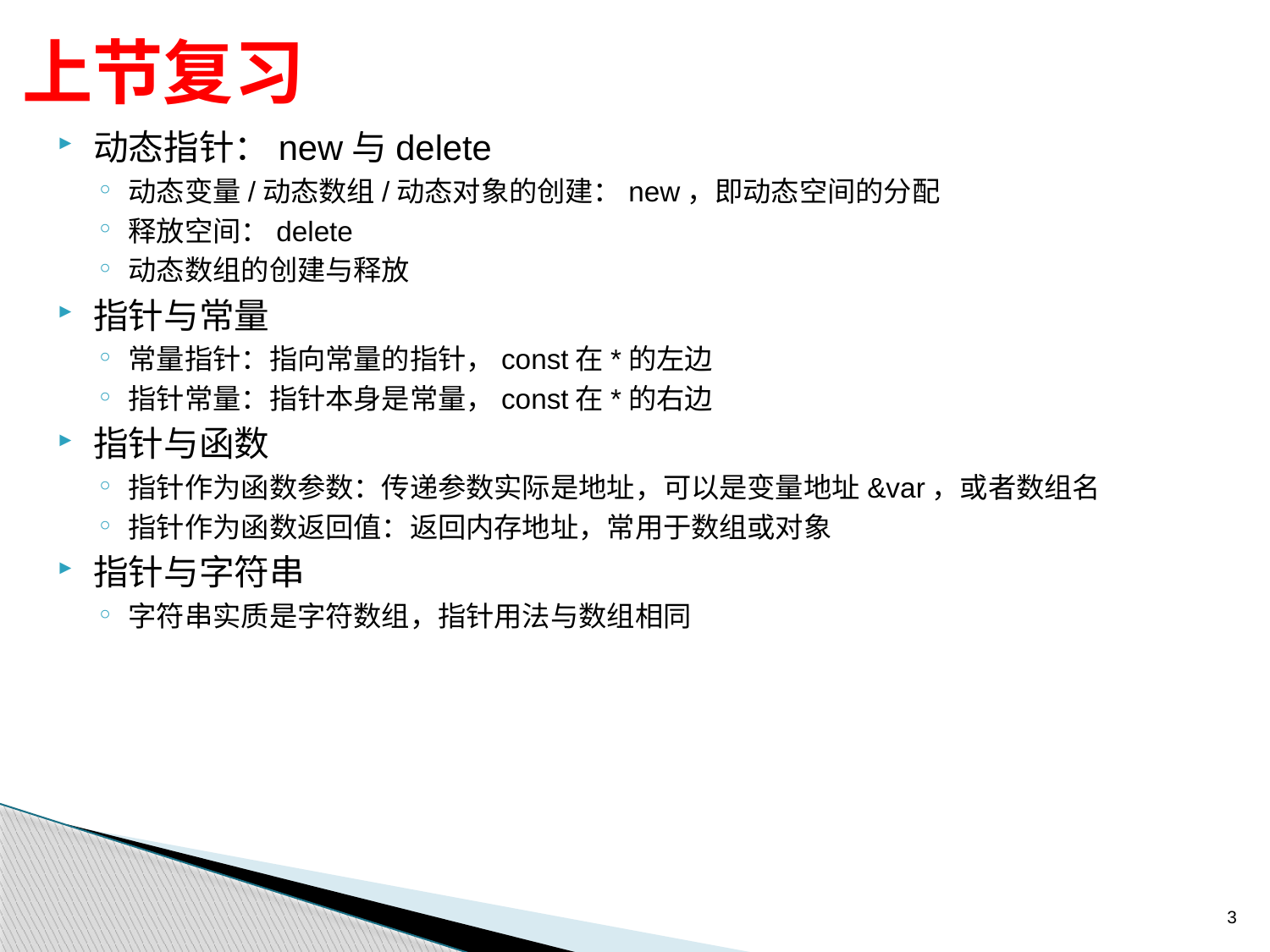

# 上节复习
动态指针：new与delete
动态变量/动态数组/动态对象的创建：new，即动态空间的分配
释放空间：delete
动态数组的创建与释放
指针与常量
常量指针：指向常量的指针，const在*的左边
指针常量：指针本身是常量，const在*的右边
指针与函数
指针作为函数参数：传递参数实际是地址，可以是变量地址&var，或者数组名
指针作为函数返回值：返回内存地址，常用于数组或对象
指针与字符串
字符串实质是字符数组，指针用法与数组相同
3